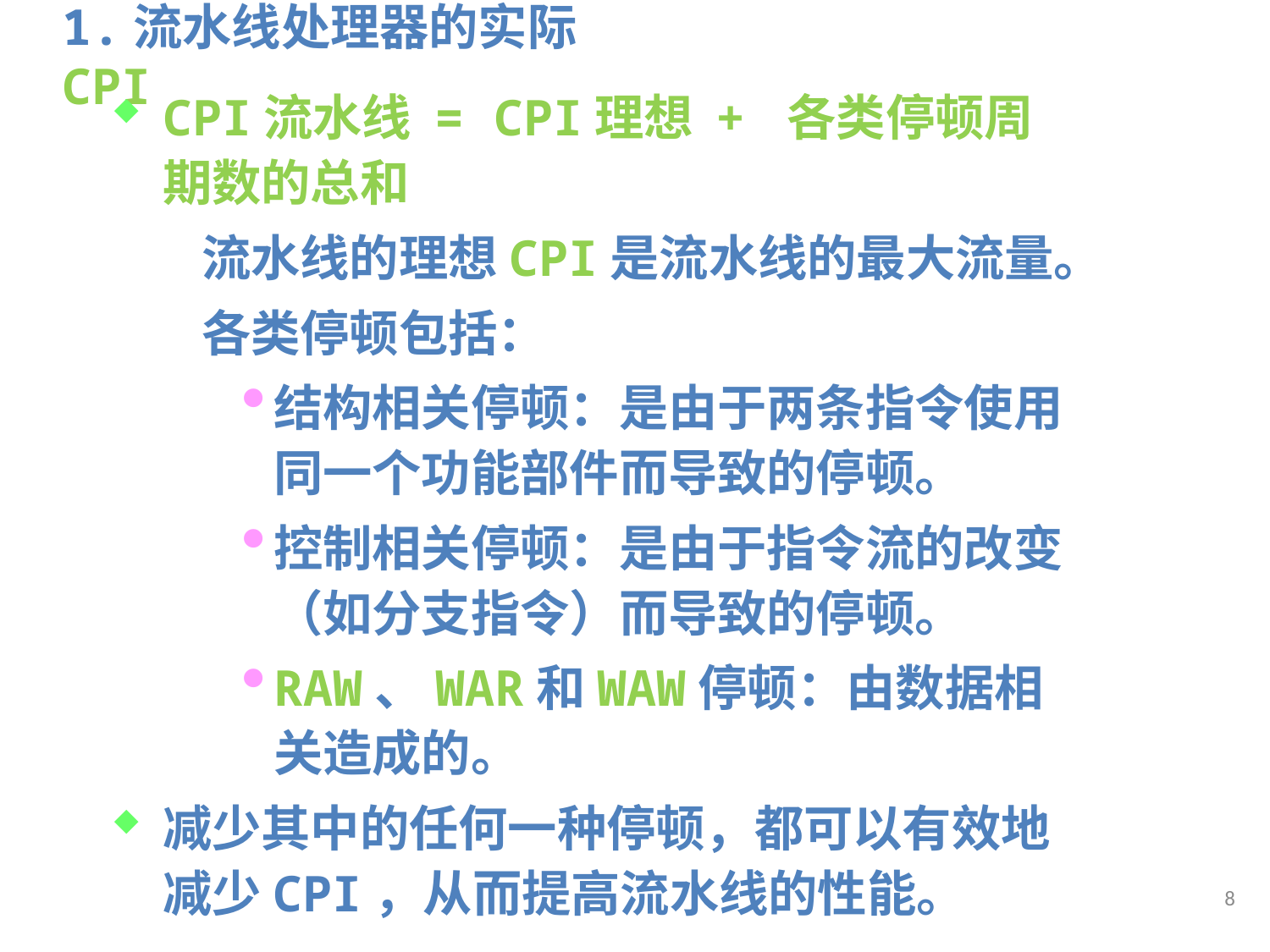

1.流水线处理器的实际CPI
CPI流水线 = CPI理想 + 各类停顿周期数的总和
 流水线的理想CPI是流水线的最大流量。
 各类停顿包括：
结构相关停顿：是由于两条指令使用同一个功能部件而导致的停顿。
控制相关停顿：是由于指令流的改变（如分支指令）而导致的停顿。
RAW、WAR和WAW停顿：由数据相关造成的。
减少其中的任何一种停顿，都可以有效地减少CPI，从而提高流水线的性能。
8